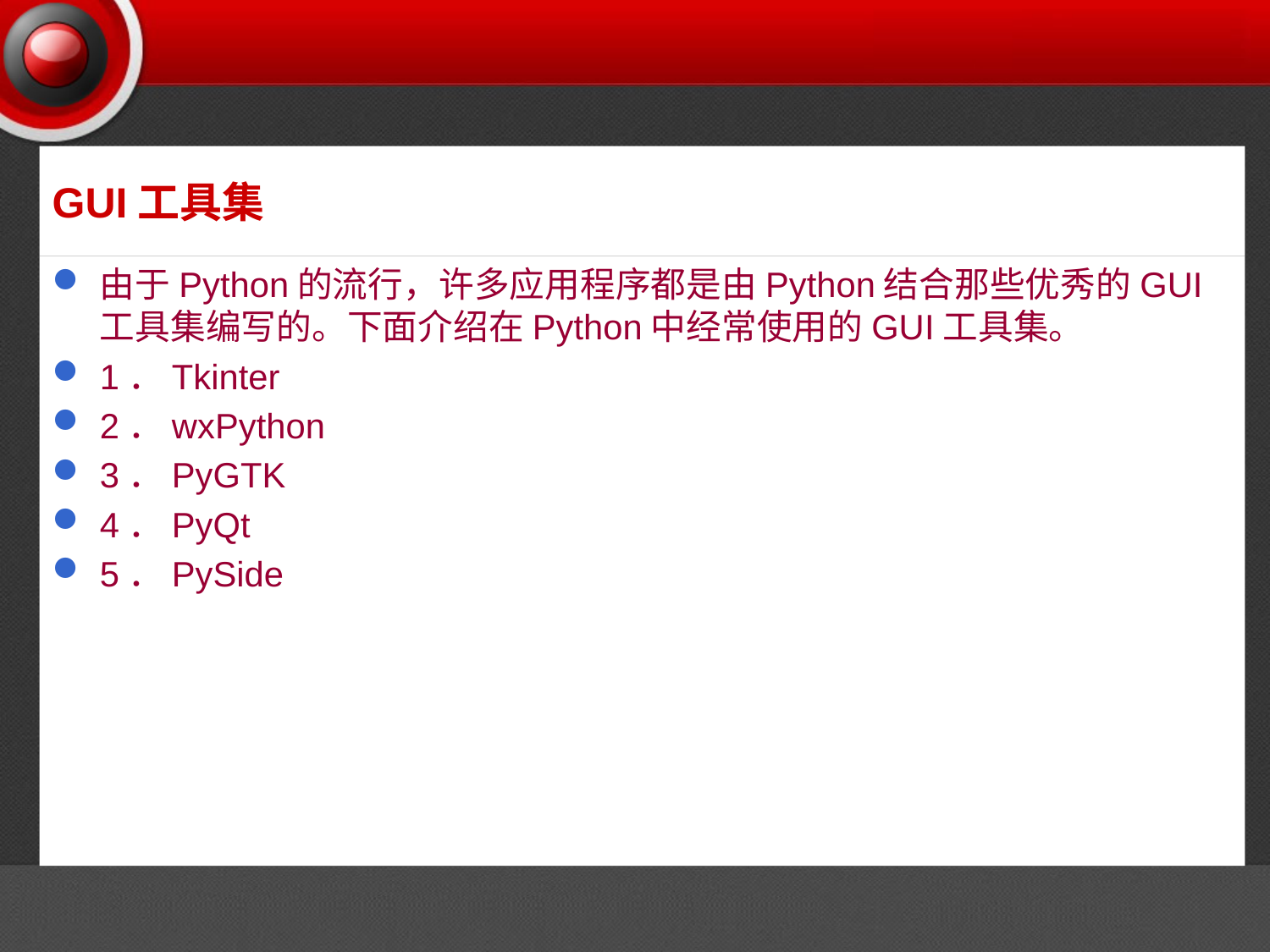

# GUI工具集
由于Python的流行，许多应用程序都是由Python结合那些优秀的GUI工具集编写的。下面介绍在Python中经常使用的GUI工具集。
1．Tkinter
2．wxPython
3．PyGTK
4．PyQt
5．PySide